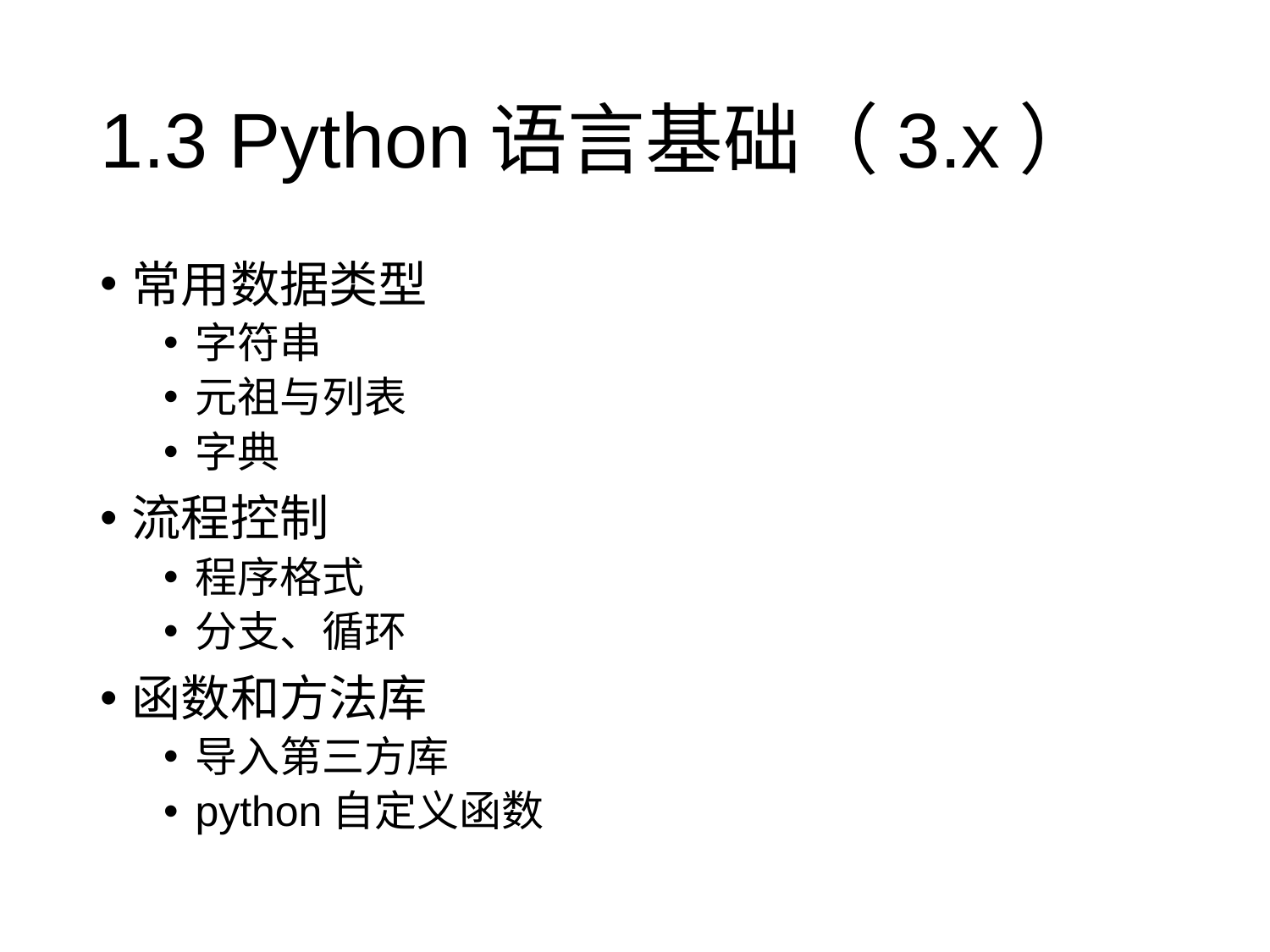

# 1.3 Python语言基础（3.x）
常用数据类型
字符串
元祖与列表
字典
流程控制
程序格式
分支、循环
函数和方法库
导入第三方库
python自定义函数